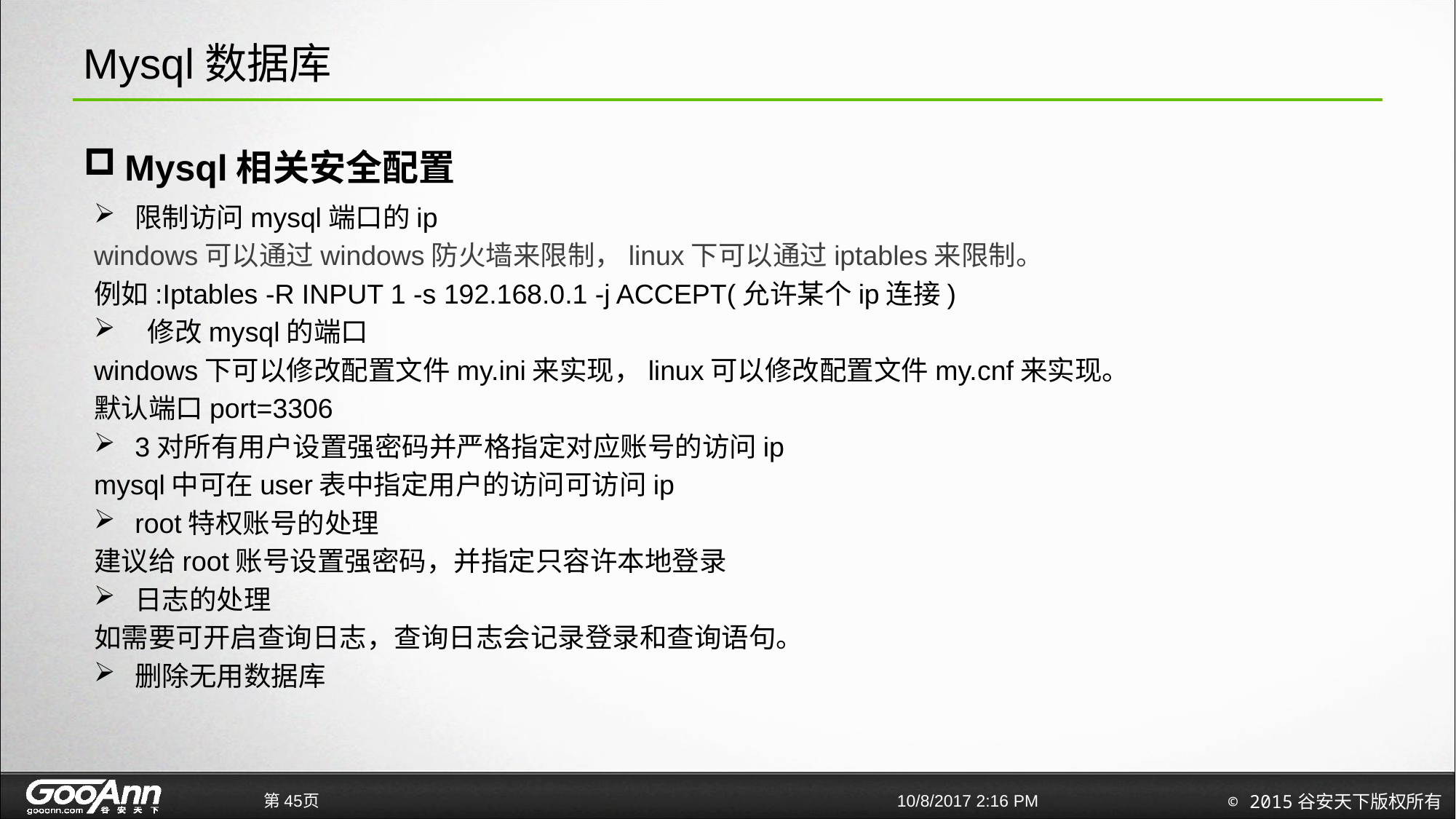

# Mysql数据库
Mysql相关安全配置
限制访问mysql端口的ip
windows可以通过windows防火墙来限制，linux下可以通过iptables来限制。
例如:Iptables -R INPUT 1 -s 192.168.0.1 -j ACCEPT(允许某个ip连接)
 修改mysql的端口
windows下可以修改配置文件my.ini来实现，linux可以修改配置文件my.cnf来实现。
默认端口port=3306
3对所有用户设置强密码并严格指定对应账号的访问ip
mysql中可在user表中指定用户的访问可访问ip
root特权账号的处理
建议给root账号设置强密码，并指定只容许本地登录
日志的处理
如需要可开启查询日志，查询日志会记录登录和查询语句。
删除无用数据库